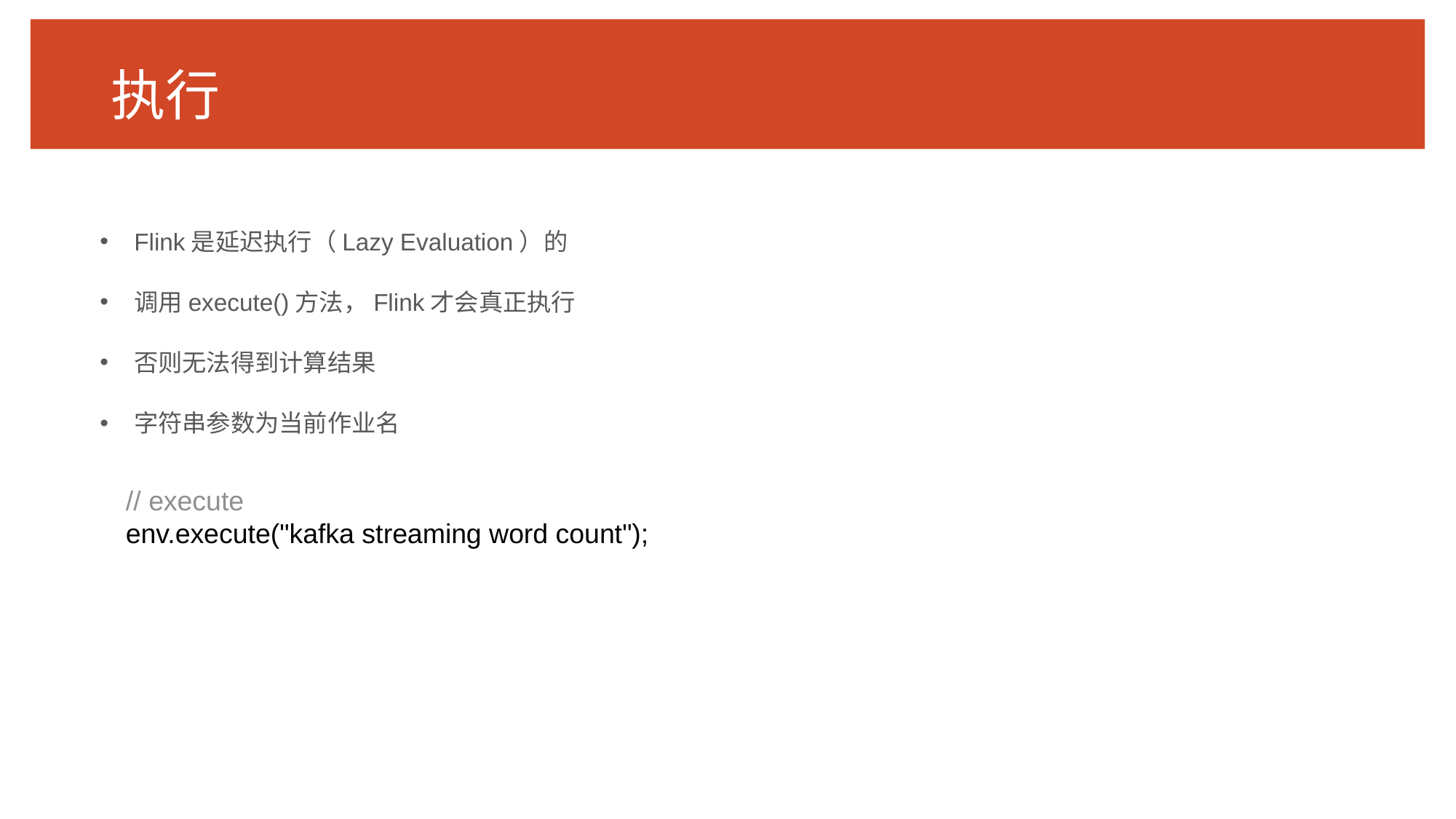

# 执行
Flink是延迟执行（Lazy Evaluation）的
调用execute()方法，Flink才会真正执行
否则无法得到计算结果
字符串参数为当前作业名
// execute
env.execute("kafka streaming word count");